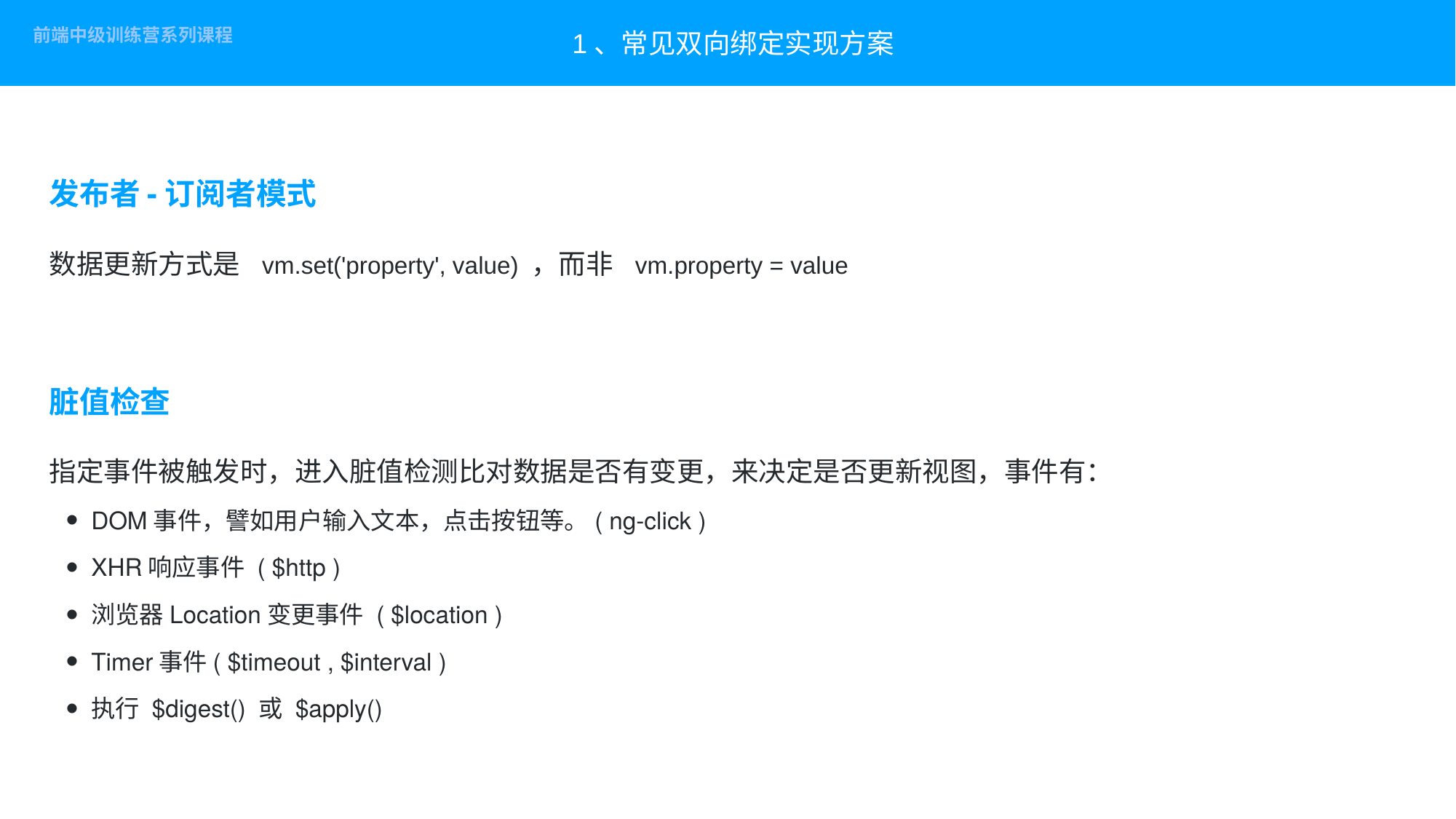

# 1、常见双向绑定实现方案
发布者-订阅者模式
数据更新方式是  vm.set('property', value) ，而非  vm.property = value

脏值检查
指定事件被触发时，进入脏值检测比对数据是否有变更，来决定是否更新视图，事件有：
DOM事件，譬如用户输入文本，点击按钮等。( ng-click )
XHR响应事件 ( $http )
浏览器Location变更事件 ( $location )
Timer事件( $timeout , $interval )
执行 $digest() 或 $apply()

数据劫持
数据劫持结合发布者-订阅者模式的方式，在数据变动时发布消息给订阅者，触发试图更新回调。